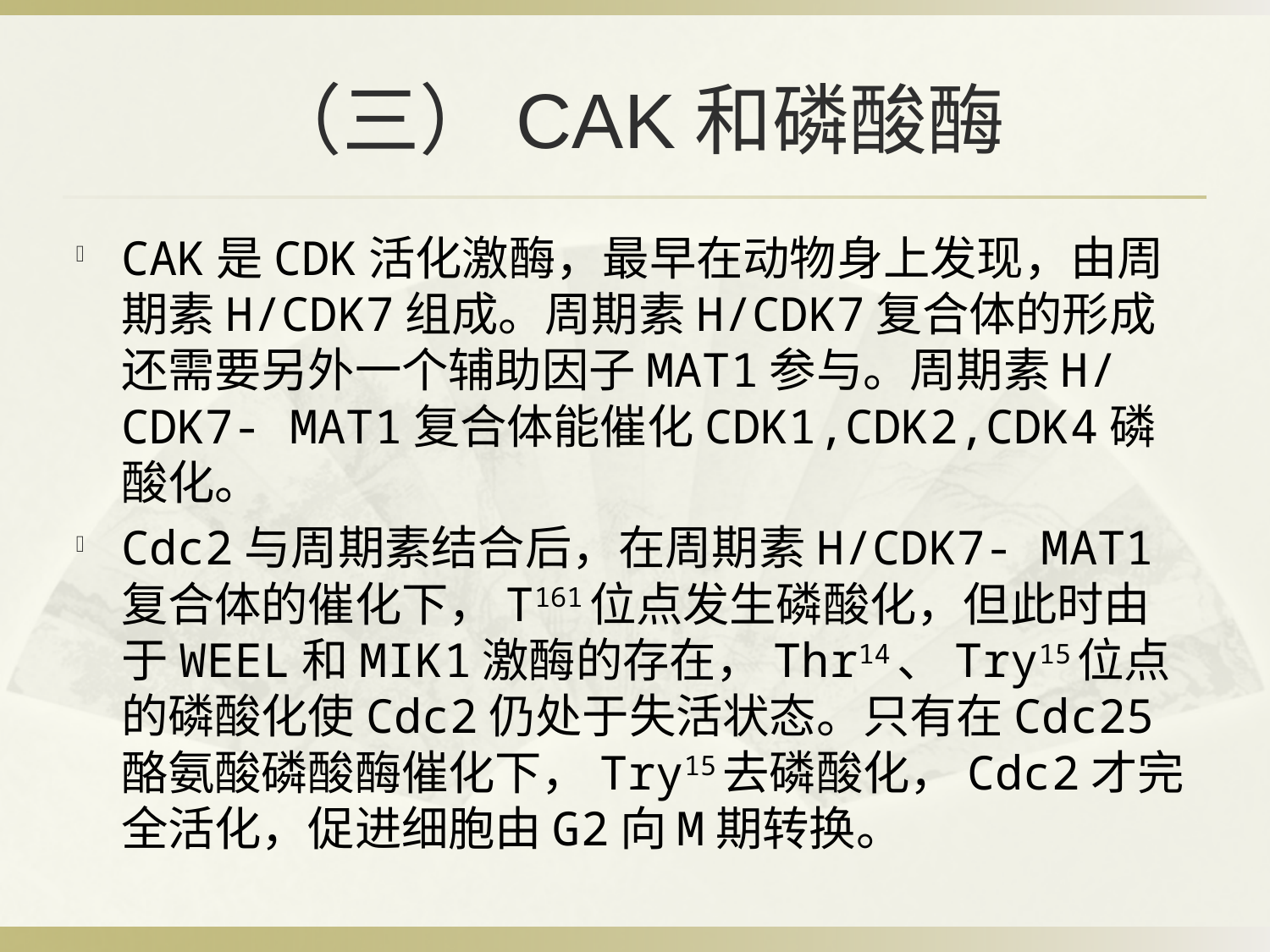

# （三）CAK和磷酸酶
CAK是CDK活化激酶，最早在动物身上发现，由周期素H/CDK7组成。周期素H/CDK7复合体的形成还需要另外一个辅助因子MAT1参与。周期素H/CDK7- MAT1复合体能催化CDK1,CDK2,CDK4磷酸化。
Cdc2与周期素结合后，在周期素H/CDK7- MAT1复合体的催化下，T161位点发生磷酸化，但此时由于WEEL和MIK1激酶的存在，Thr14、Try15位点的磷酸化使Cdc2仍处于失活状态。只有在Cdc25酪氨酸磷酸酶催化下，Try15去磷酸化，Cdc2才完全活化，促进细胞由G2向M期转换。